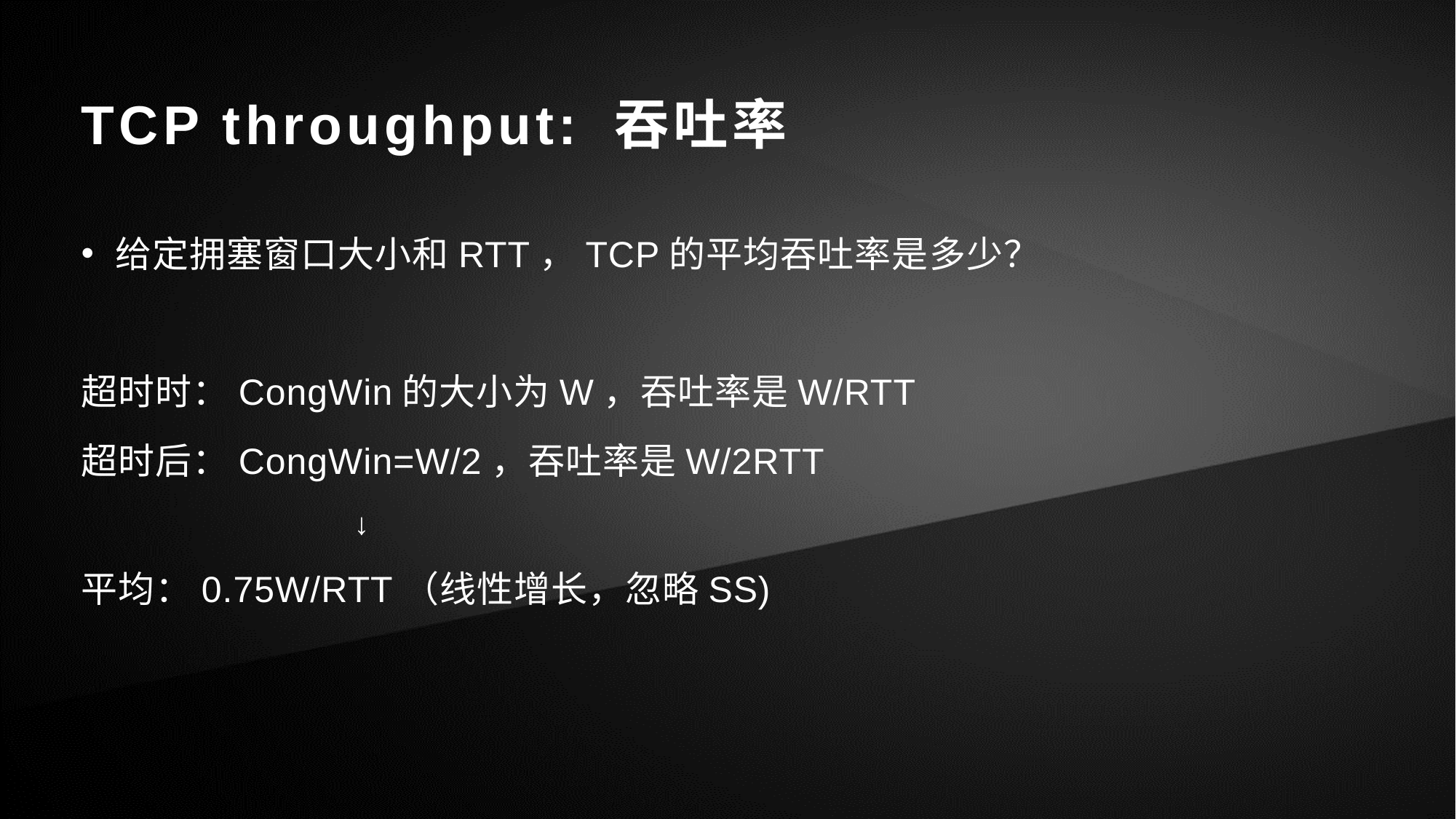

TCP throughput: 吞吐率
给定拥塞窗口大小和RTT，TCP的平均吞吐率是多少？

超时时：CongWin的大小为W，吞吐率是W/RTT
超时后：CongWin=W/2，吞吐率是W/2RTT
↓
平均：0.75W/RTT（线性增长，忽略SS)